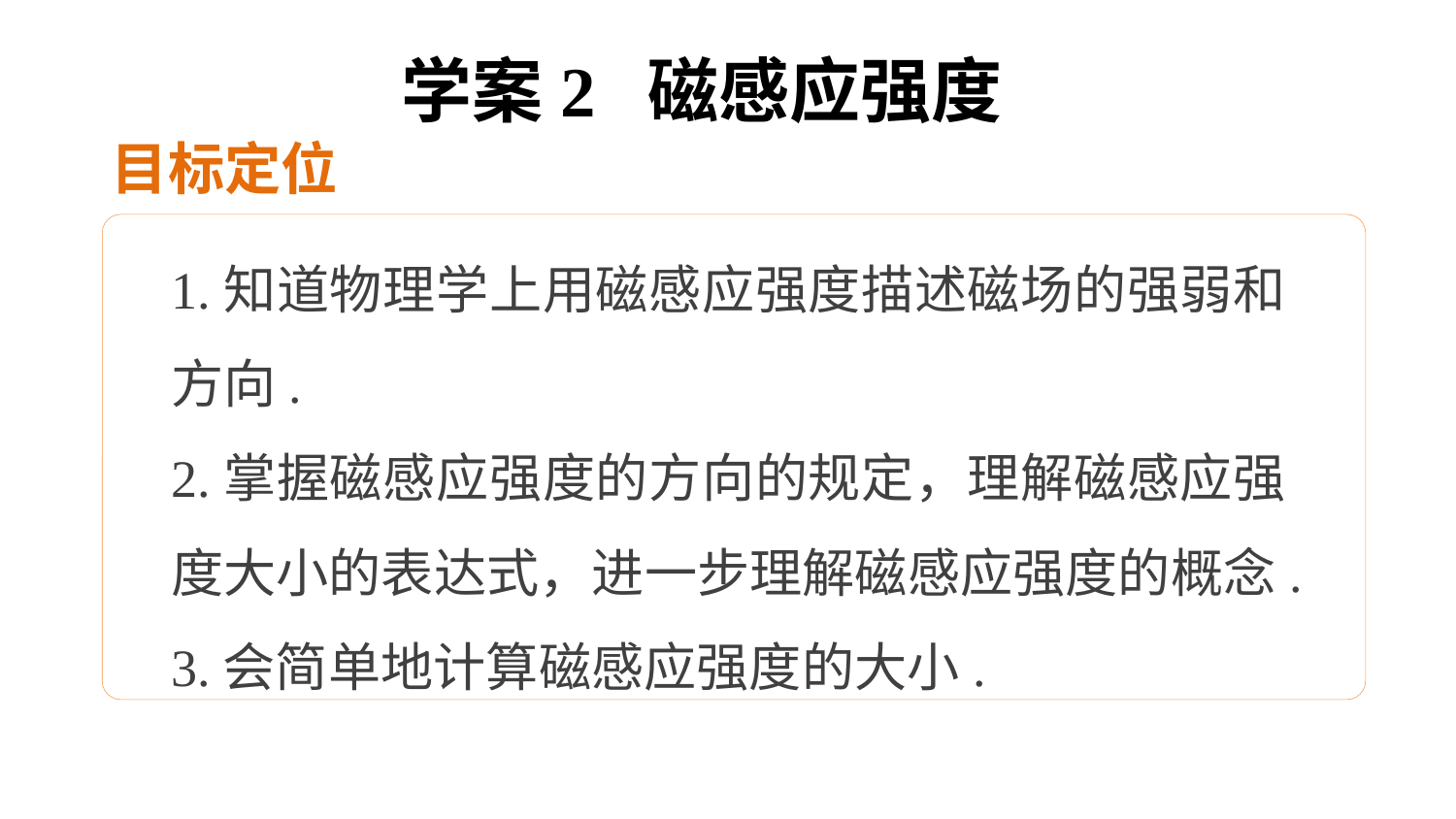

学案2  磁感应强度

目标定位

1.知道物理学上用磁感应强度描述磁场的强弱和方向.
2.掌握磁感应强度的方向的规定，理解磁感应强度大小的表达式，进一步理解磁感应强度的概念.
3.会简单地计算磁感应强度的大小.